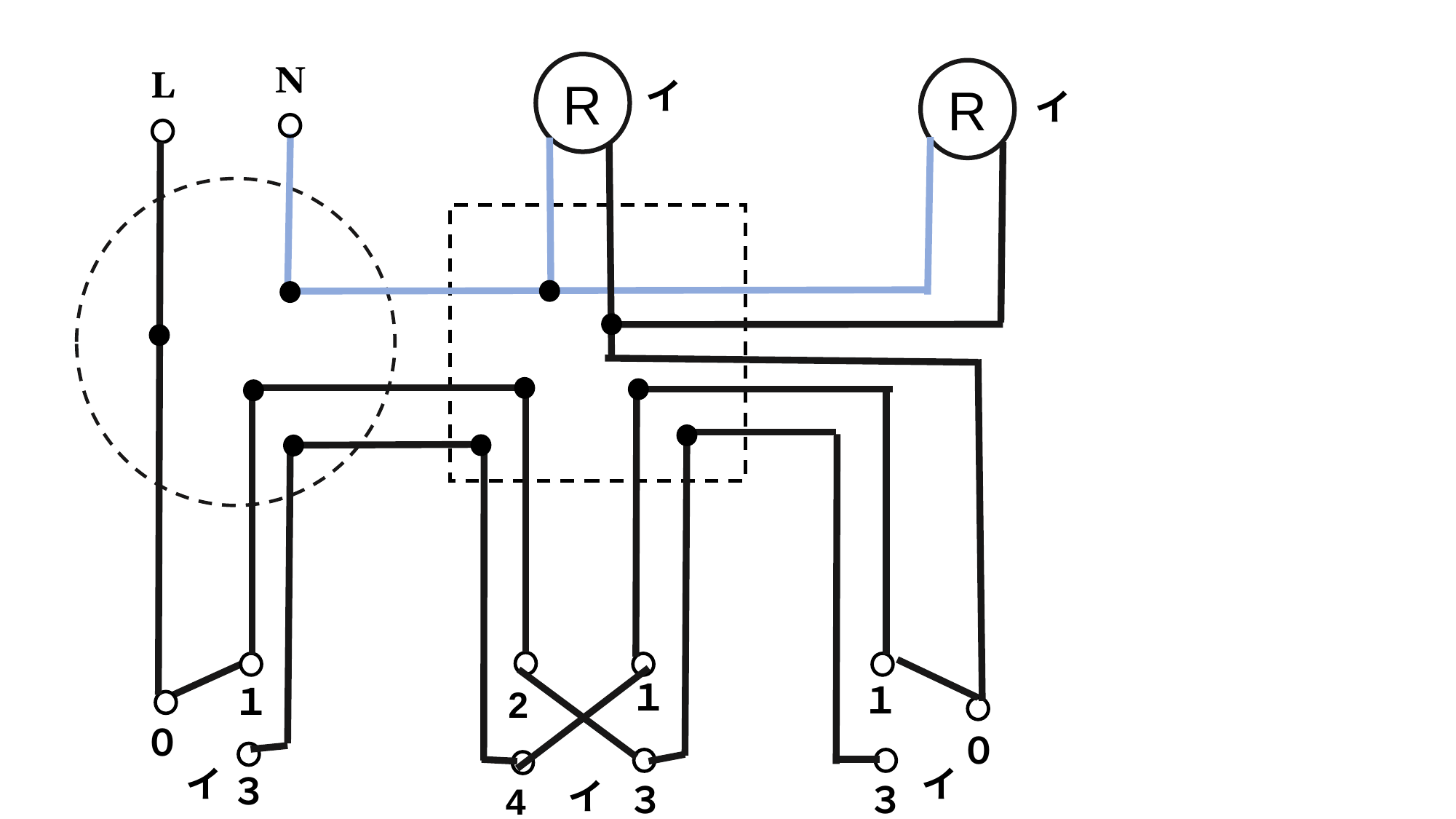

N
R
L
R
イ
イ

１
１
１
2

０
０

イ
イ
３
イ
３
３
4